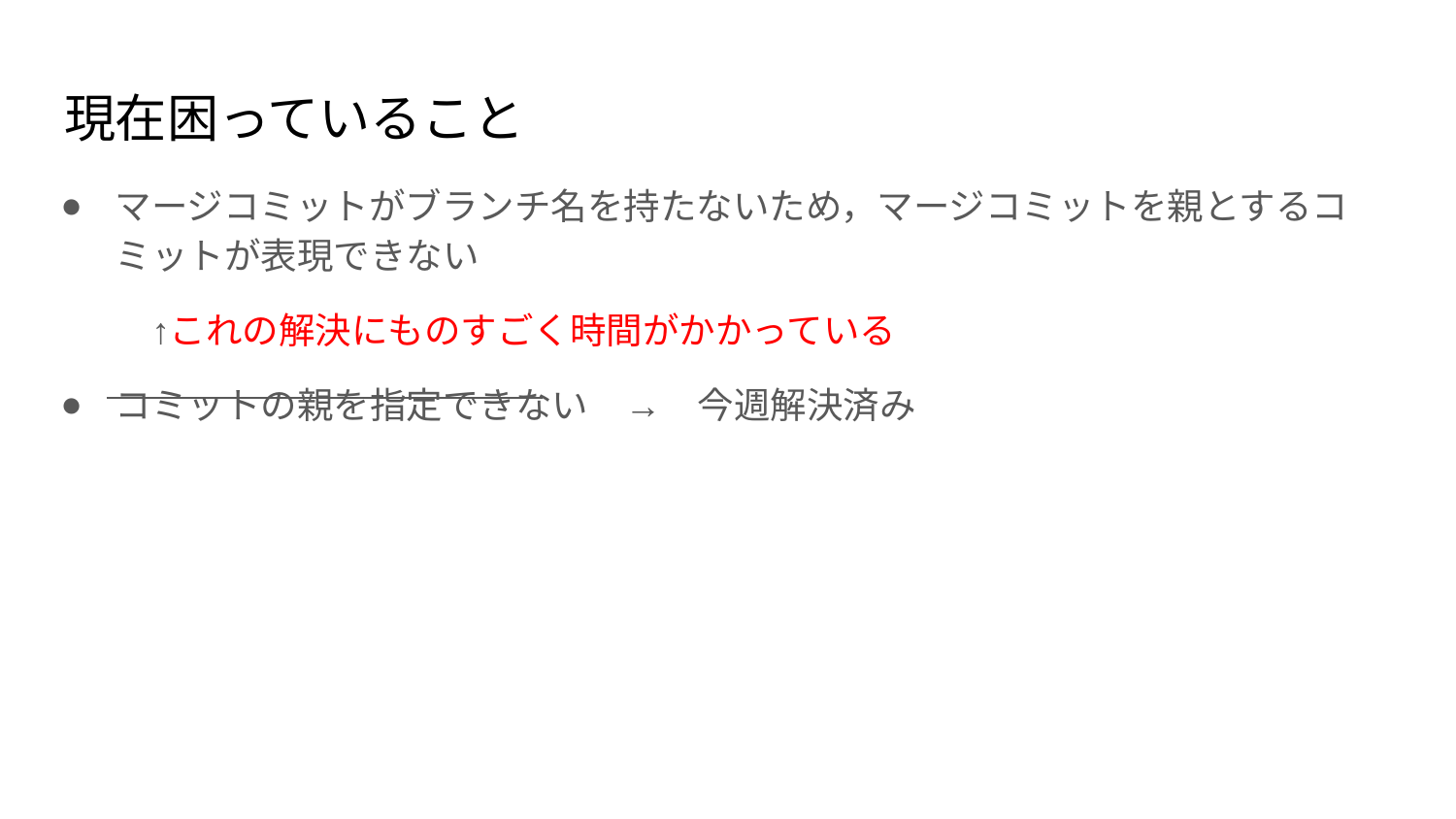

# 現在困っていること
マージコミットがブランチ名を持たないため，マージコミットを親とするコミットが表現できない
　　　↑これの解決にものすごく時間がかかっている
コミットの親を指定できない　→　今週解決済み